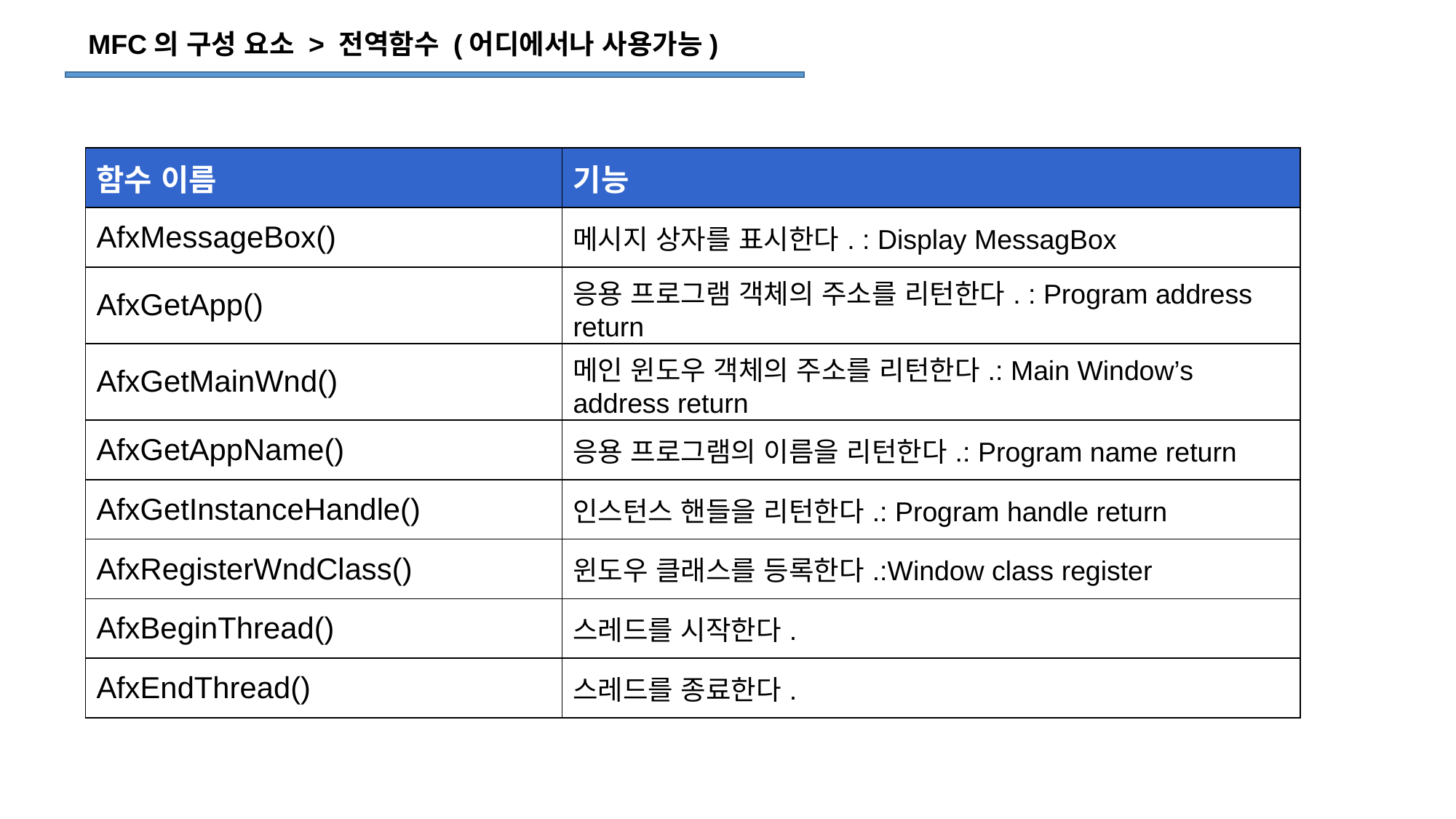

MFC의 구성 요소 > 전역함수 (어디에서나 사용가능)

| 함수 이름 | 기능 |
| --- | --- |
| AfxMessageBox() | 메시지 상자를 표시한다. : Display MessagBox |
| AfxGetApp() | 응용 프로그램 객체의 주소를 리턴한다. : Program address return |
| AfxGetMainWnd() | 메인 윈도우 객체의 주소를 리턴한다.: Main Window’s address return |
| AfxGetAppName() | 응용 프로그램의 이름을 리턴한다.: Program name return |
| AfxGetInstanceHandle() | 인스턴스 핸들을 리턴한다.: Program handle return |
| AfxRegisterWndClass() | 윈도우 클래스를 등록한다.:Window class register |
| AfxBeginThread() | 스레드를 시작한다. |
| AfxEndThread() | 스레드를 종료한다. |